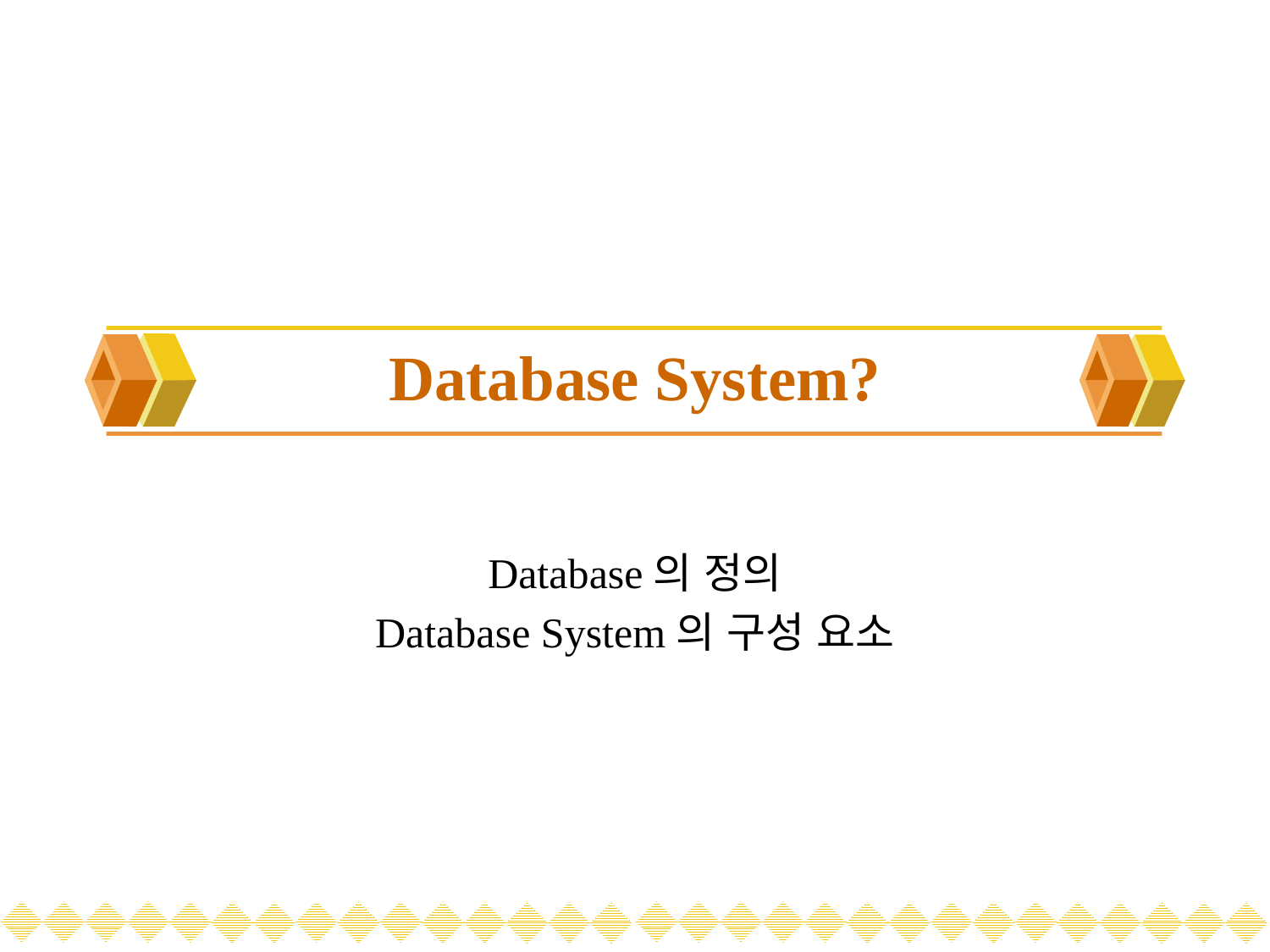

# Database System?
Database의 정의
Database System의 구성 요소